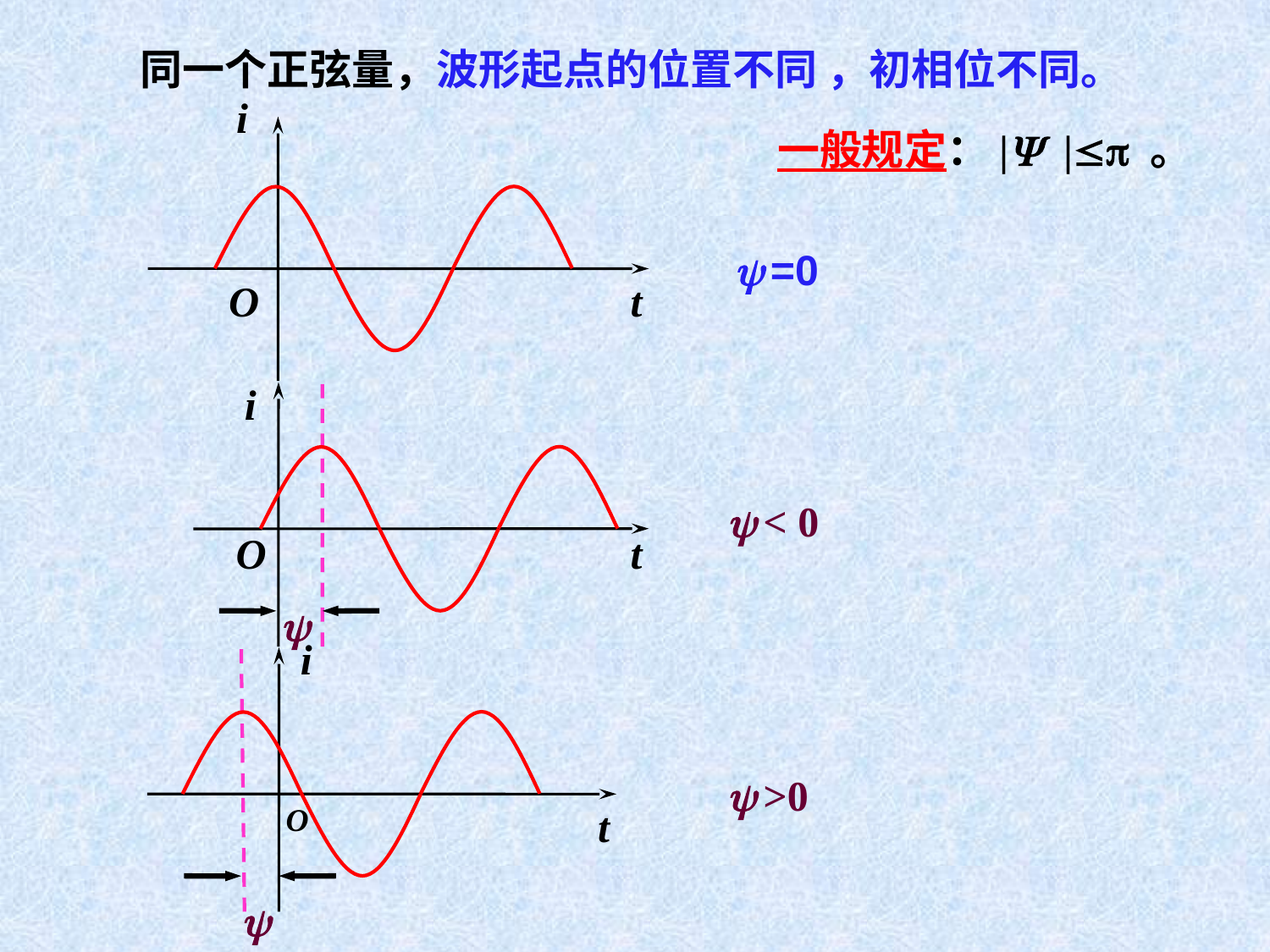

同一个正弦量，波形起点的位置不同 ，初相位不同。
i

O
t
一般规定：|Ψ  |≤π 。
ψ =0
i

O
t

ψ

ψ < 0
i

O

t

ψ
ψ >0